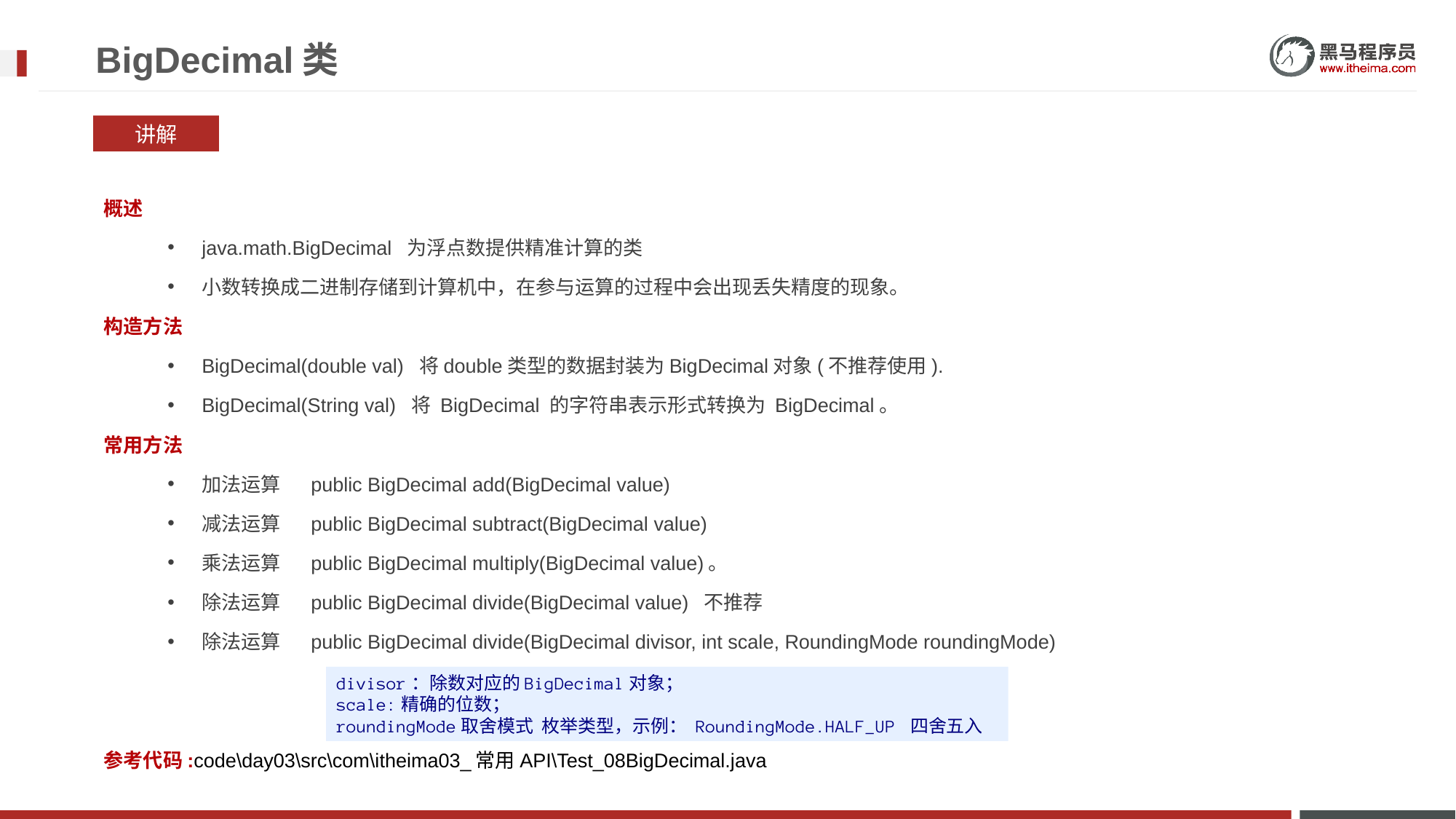

# BigDecimal类
讲解
概述
java.math.BigDecimal  为浮点数提供精准计算的类
小数转换成二进制存储到计算机中，在参与运算的过程中会出现丢失精度的现象。
构造方法
BigDecimal(double val)  将double类型的数据封装为BigDecimal对象(不推荐使用).
BigDecimal(String val)  将 BigDecimal 的字符串表示形式转换为 BigDecimal。
常用方法
加法运算	public BigDecimal add(BigDecimal value)
减法运算	public BigDecimal subtract(BigDecimal value)
乘法运算	public BigDecimal multiply(BigDecimal value)。
除法运算	public BigDecimal divide(BigDecimal value)  不推荐
除法运算	public BigDecimal divide(BigDecimal divisor, int scale, RoundingMode roundingMode)

参考代码:code\day03\src\com\itheima03_常用API\Test_08BigDecimal.java
divisor：除数对应的BigDecimal对象；
scale:精确的位数；
roundingMode取舍模式  枚举类型，示例： RoundingMode.HALF_UP 四舍五入